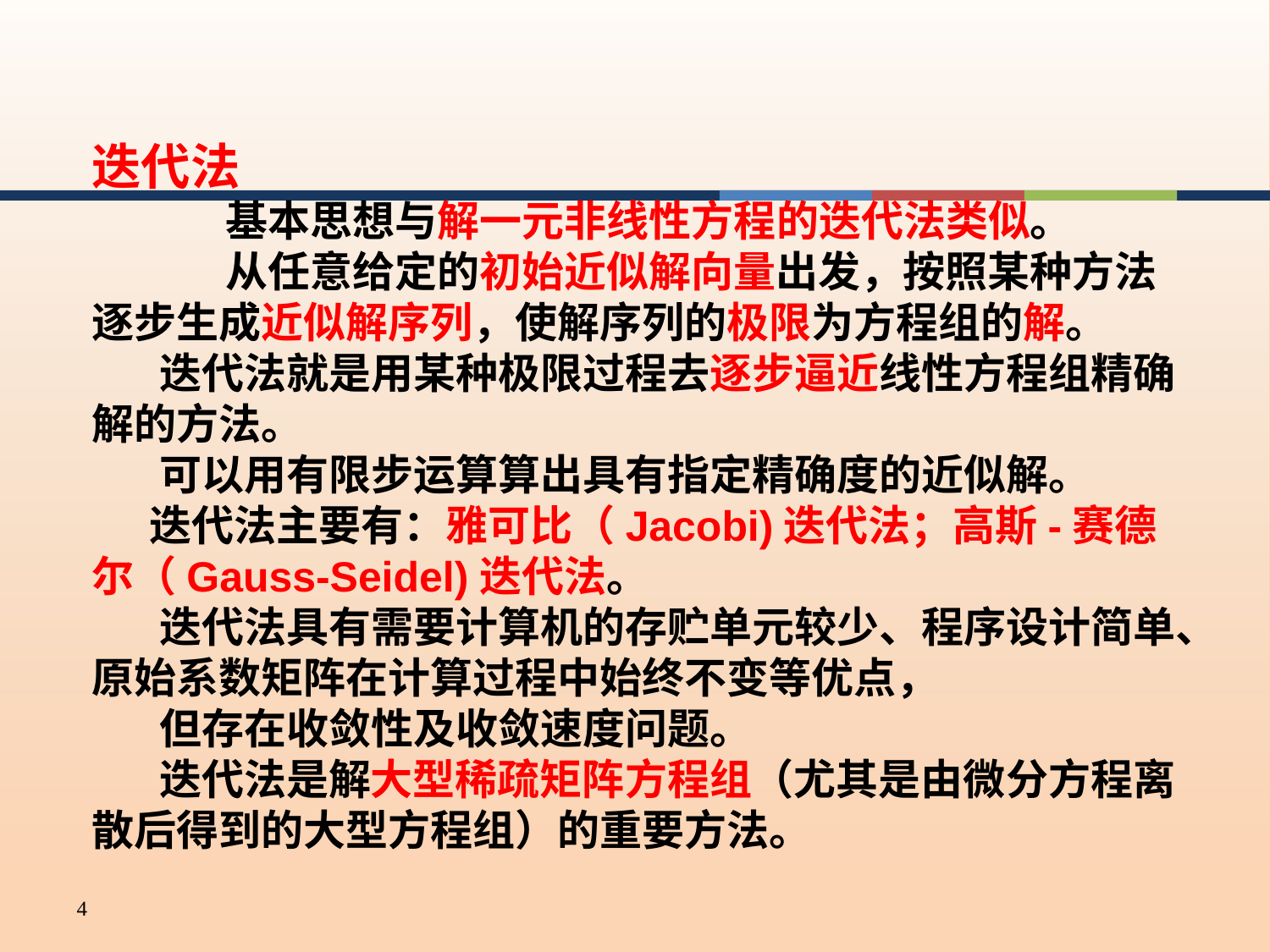

迭代法
             基本思想与解一元非线性方程的迭代法类似。
             从任意给定的初始近似解向量出发，按照某种方法逐步生成近似解序列，使解序列的极限为方程组的解。
      迭代法就是用某种极限过程去逐步逼近线性方程组精确解的方法。
      可以用有限步运算算出具有指定精确度的近似解。
     迭代法主要有：雅可比（Jacobi)迭代法；高斯-赛德尔（Gauss-Seidel)迭代法。
      迭代法具有需要计算机的存贮单元较少、程序设计简单、原始系数矩阵在计算过程中始终不变等优点，
      但存在收敛性及收敛速度问题。
      迭代法是解大型稀疏矩阵方程组（尤其是由微分方程离散后得到的大型方程组）的重要方法。
4